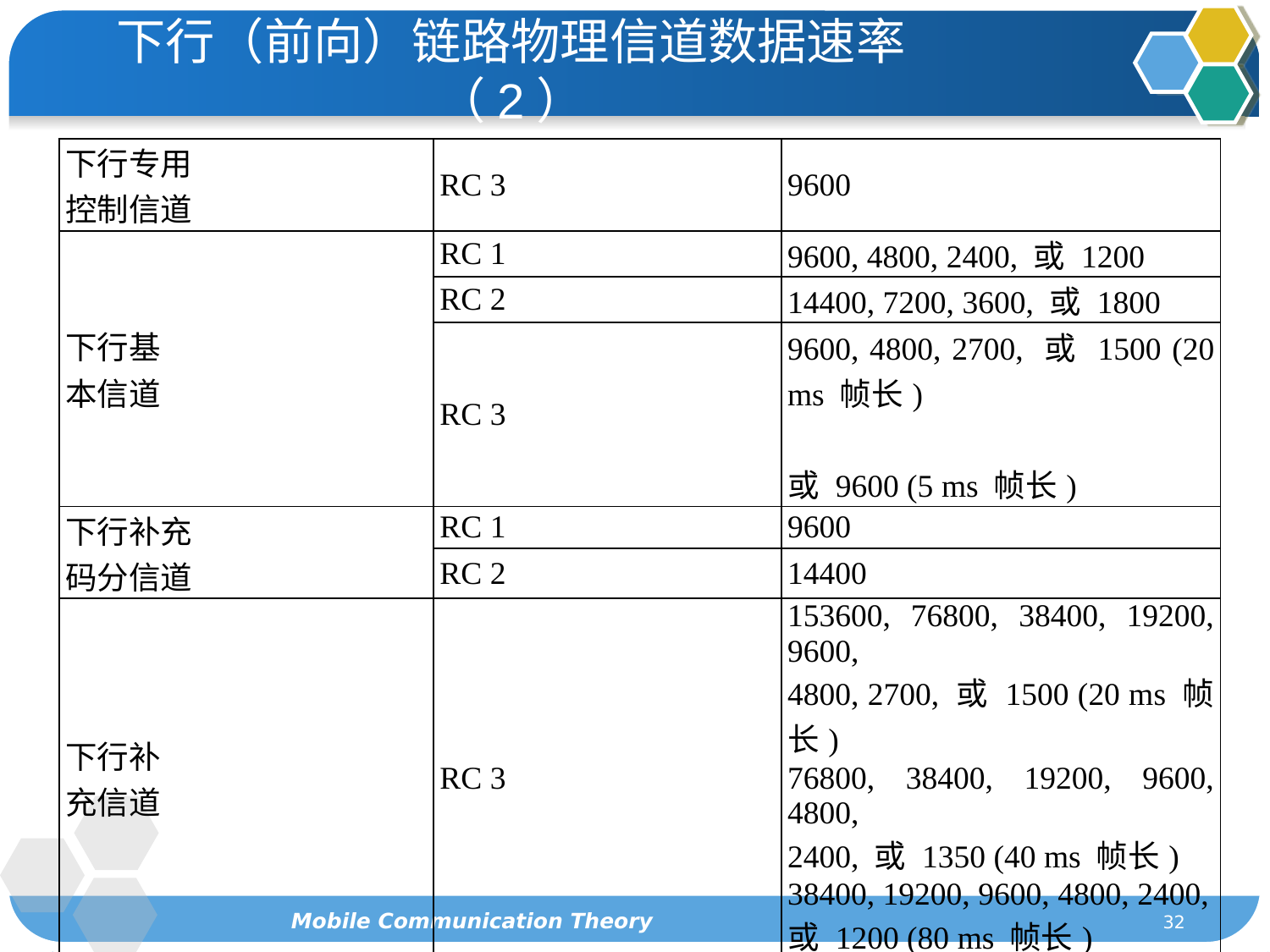

下行（前向）链路物理信道数据速率（2）
| 下行专用 控制信道 | RC 3 | 9600 |
| --- | --- | --- |
| 下行基 本信道 | RC 1 | 9600, 4800, 2400, 或 1200 |
|  | RC 2 | 14400, 7200, 3600, 或 1800 |
|  | RC 3 | 9600, 4800, 2700, 或 1500 (20 ms 帧长) 或 9600 (5 ms 帧长) |
| 下行补充 码分信道 | RC 1 | 9600 |
|  | RC 2 | 14400 |
| 下行补 充信道 | RC 3 | 153600, 76800, 38400, 19200, 9600, 4800, 2700, 或 1500 (20 ms 帧长) 76800, 38400, 19200, 9600, 4800, 2400, 或 1350 (40 ms 帧长) 38400, 19200, 9600, 4800, 2400, 或 1200 (80 ms 帧长) |
Mobile Communication Theory